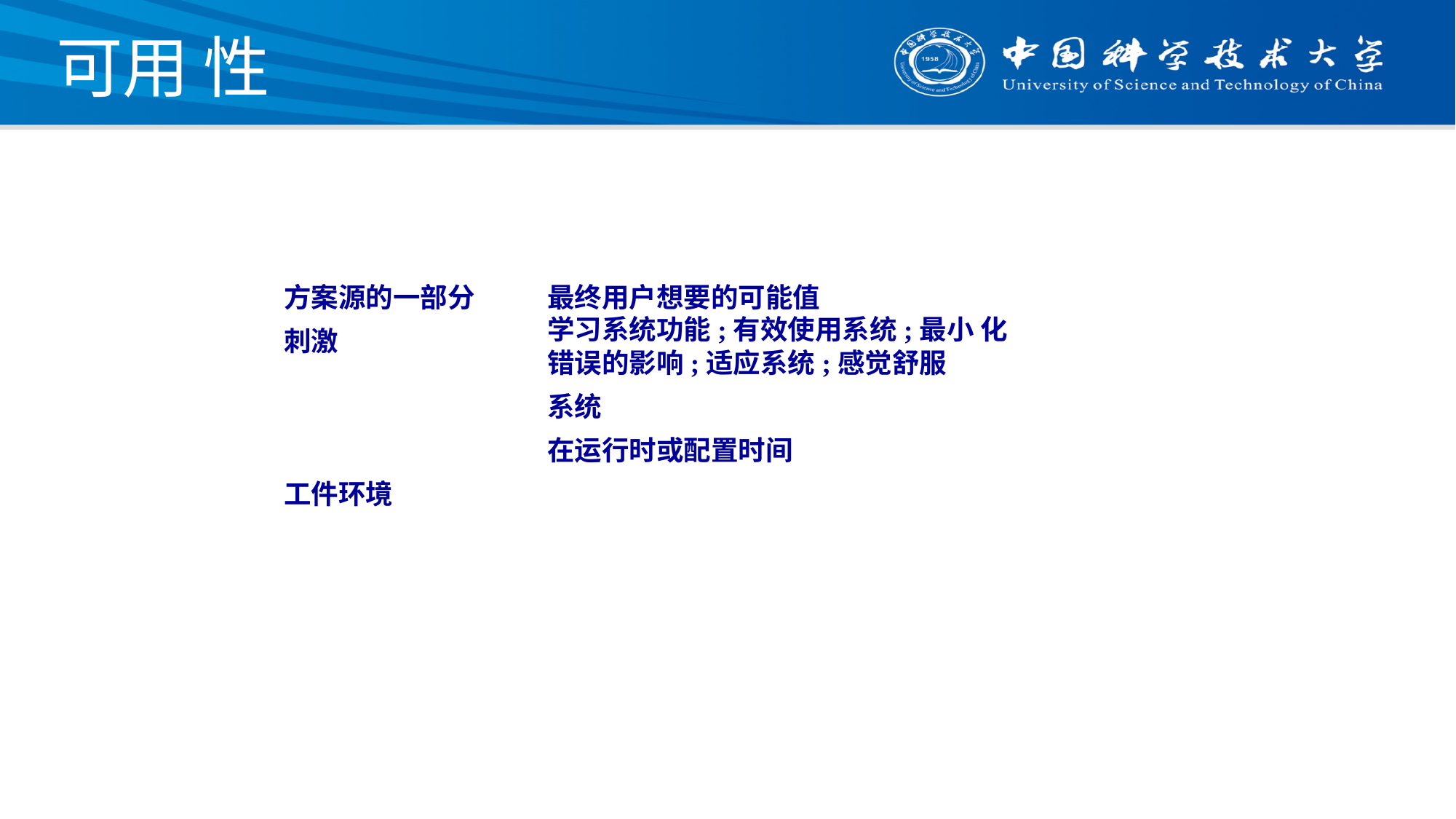

# 可用 性
方案源的一部分
刺激
最终用户想要的可能值
学习系统功能;有效使用系统;最小 化
错误的影响;适应系统;感觉舒服
系统
在运行时或配置时间
工件环境